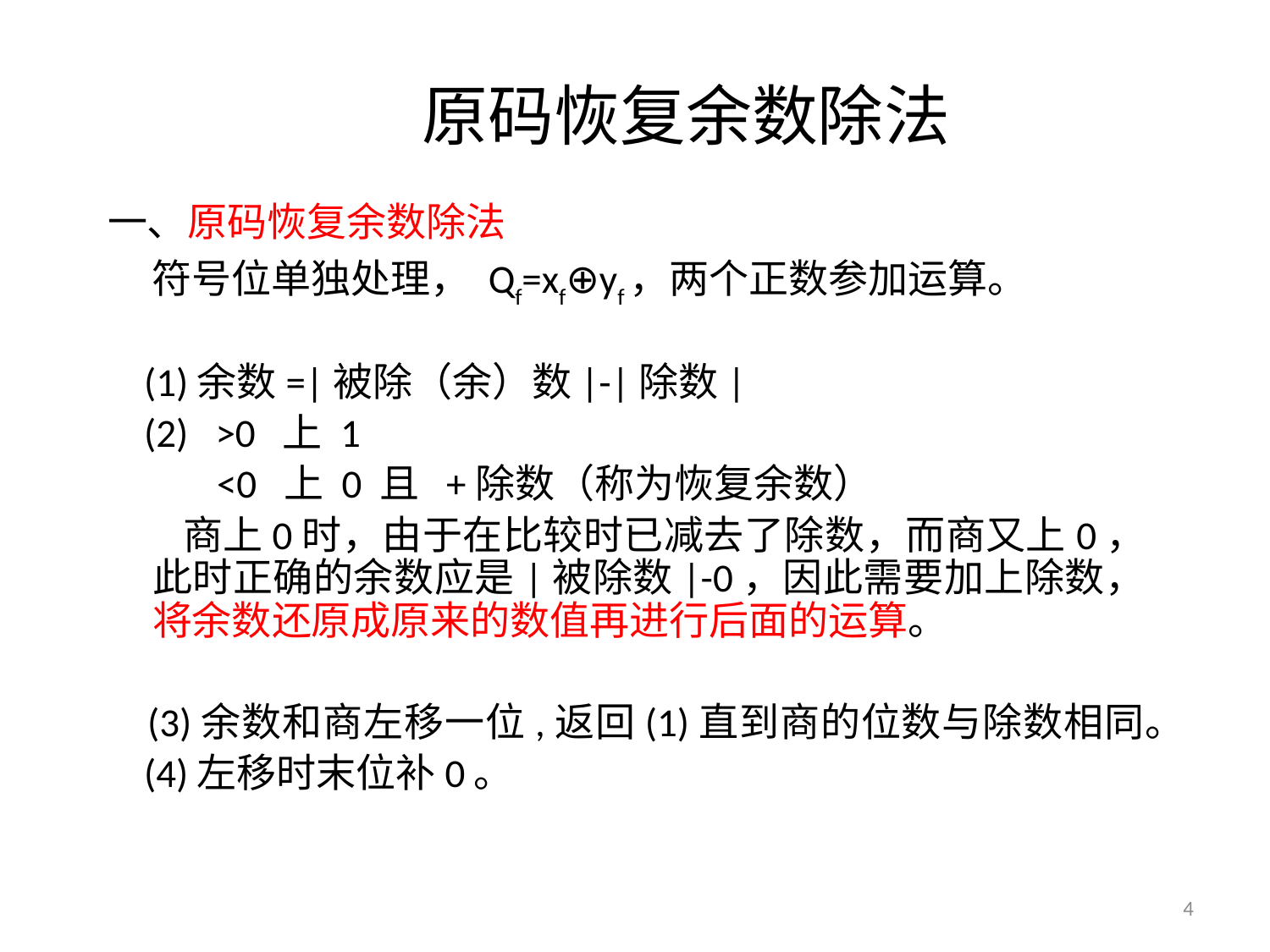

# 原码恢复余数除法
一、原码恢复余数除法
    符号位单独处理， Qf=xf⊕yf，两个正数参加运算。

    (1)余数=|被除（余）数|-|除数|
    (2)   >0  上 1
            <0  上 0 且  +除数（称为恢复余数）
       商上0时，由于在比较时已减去了除数，而商又上0，此时正确的余数应是|被除数|-0，因此需要加上除数，将余数还原成原来的数值再进行后面的运算。

    (3)余数和商左移一位,返回(1)直到商的位数与除数相同。
    (4)左移时末位补0。
4